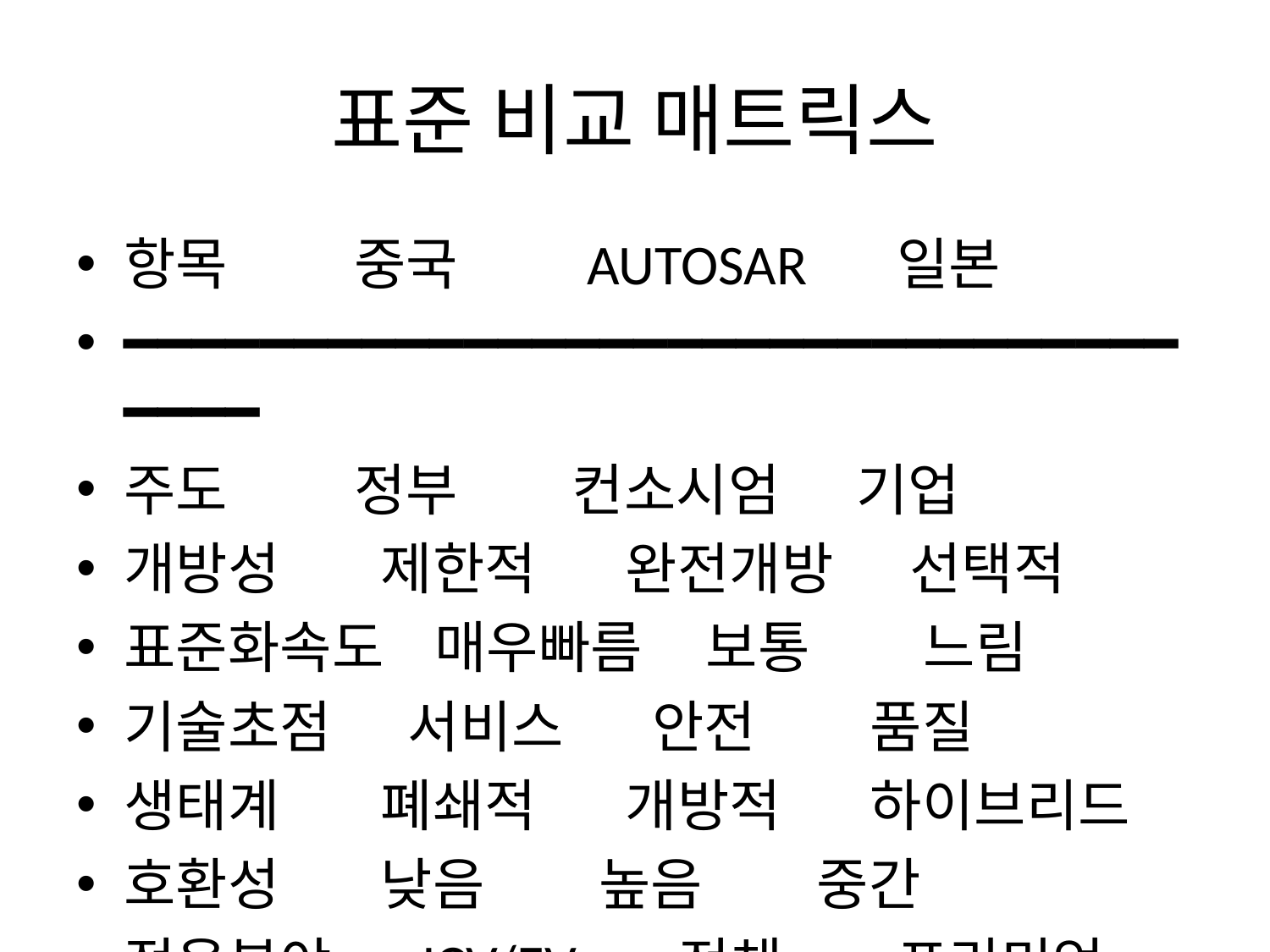

# 표준 비교 매트릭스
항목          중국         AUTOSAR      일본
━━━━━━━━━━━━━━━━━━━━━━━━━━━━━━━━━━━
주도          정부         컨소시엄      기업
개방성        제한적       완전개방      선택적
표준화속도    매우빠름     보통         느림
기술초점      서비스       안전         품질
생태계        폐쇄적       개방적       하이브리드
호환성        낮음         높음         중간
적용분야      ICV/EV       전체         프리미엄